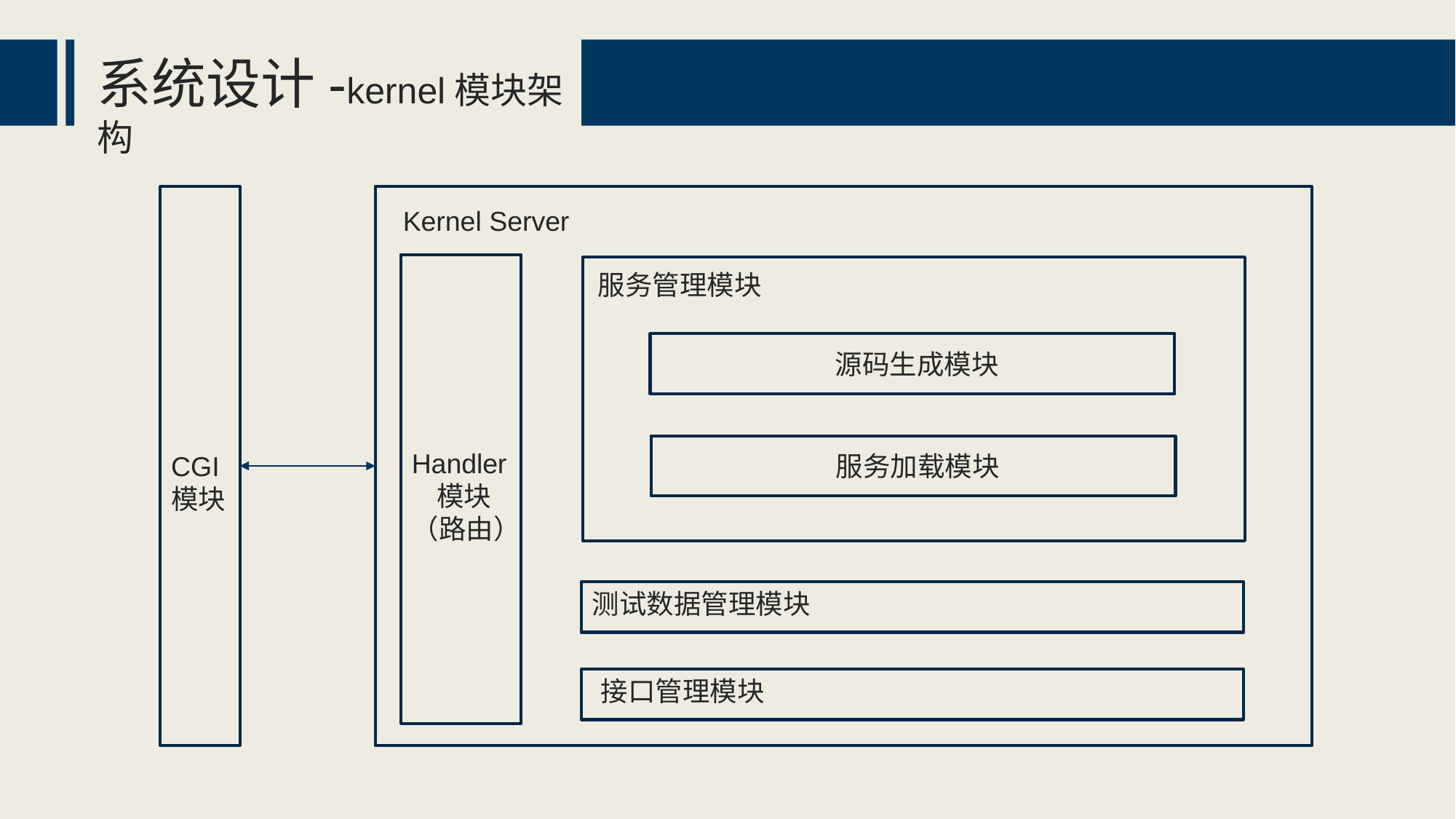

系统设计-kernel模块架构

Kernel Server

服务管理模块

源码生成模块

Handler
   模块
（路由）
CGI模块
服务加载模块

测试数据管理模块

接口管理模块